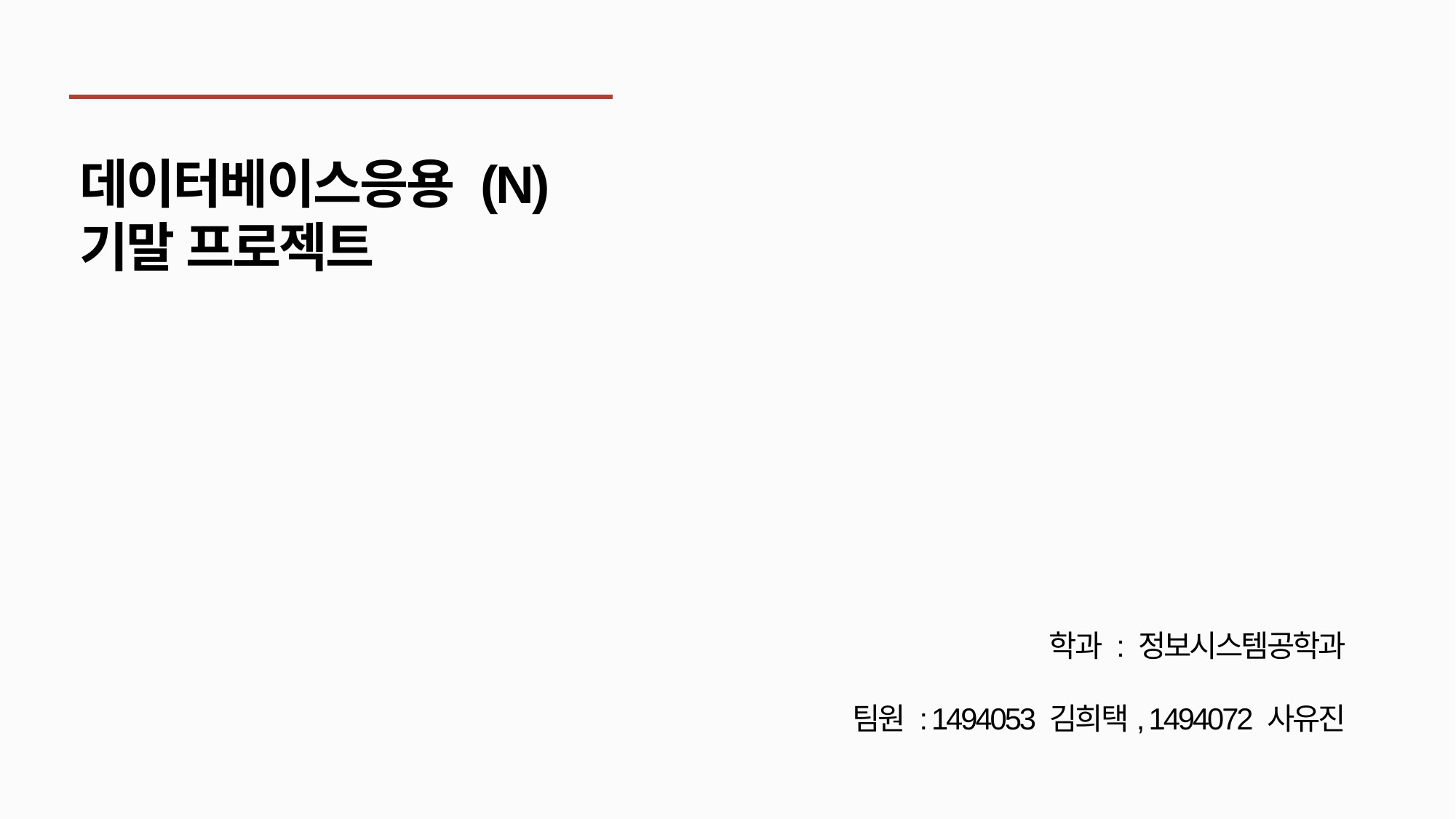

데이터베이스응용 (N)
기말 프로젝트
학과 : 정보시스템공학과

팀원 : 1494053 김희택, 1494072 사유진